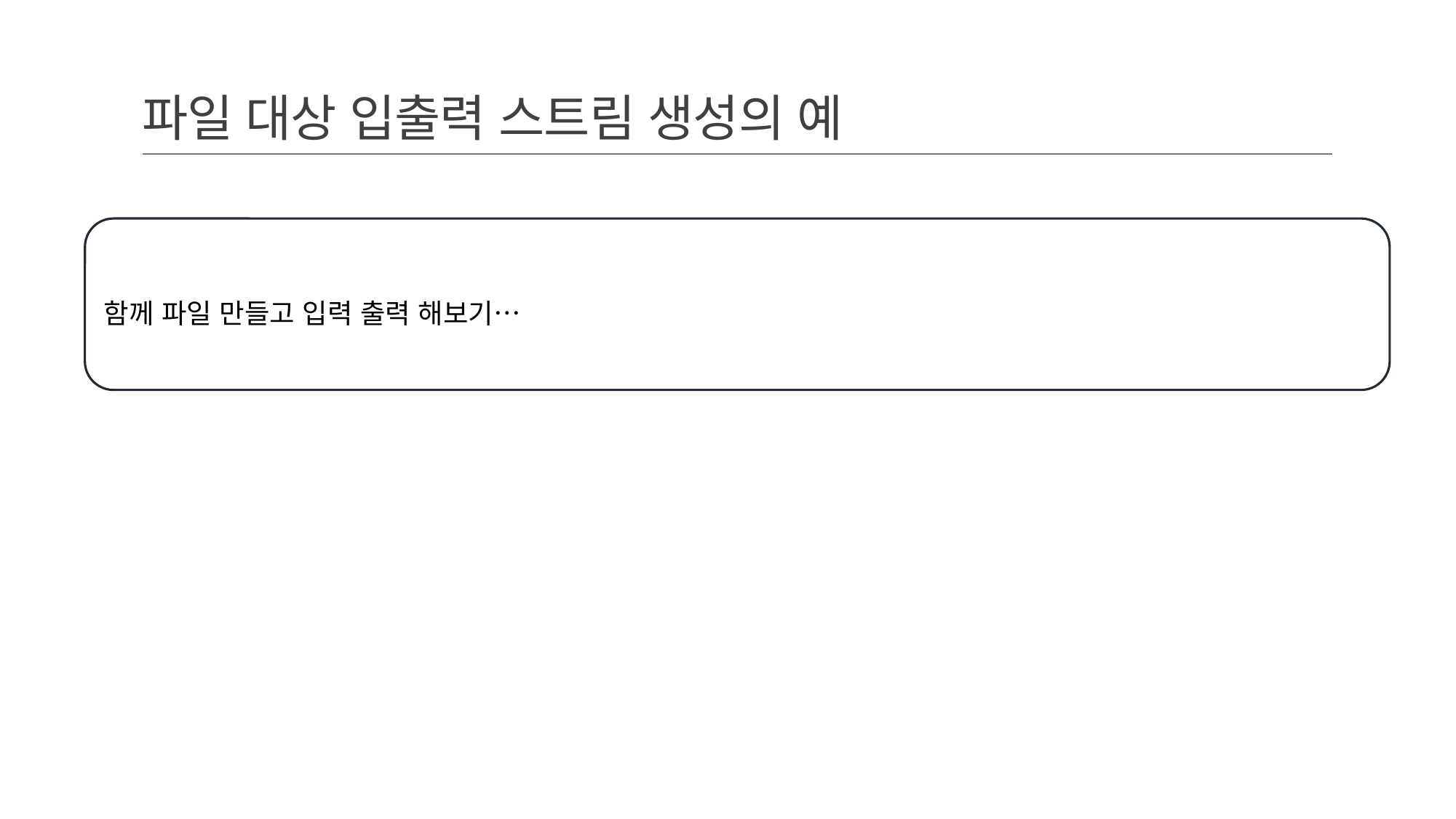

파일 대상 입출력 스트림 생성의 예
함께 파일 만들고 입력 출력 해보기…